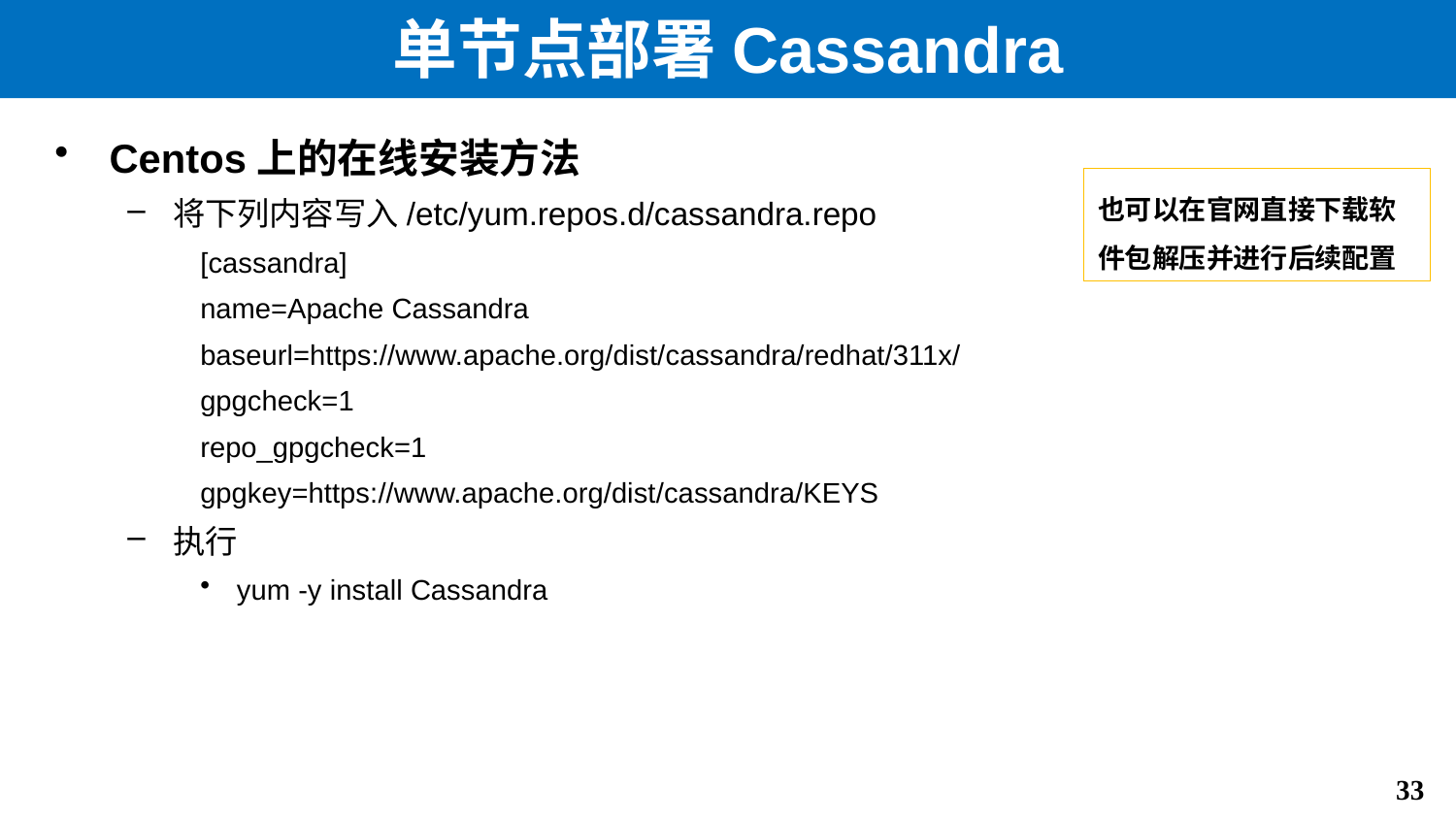

# 单节点部署Cassandra
Centos上的在线安装方法
将下列内容写入/etc/yum.repos.d/cassandra.repo
[cassandra]
name=Apache Cassandra
baseurl=https://www.apache.org/dist/cassandra/redhat/311x/
gpgcheck=1
repo_gpgcheck=1
gpgkey=https://www.apache.org/dist/cassandra/KEYS
执行
yum -y install Cassandra

也可以在官网直接下载软件包解压并进行后续配置